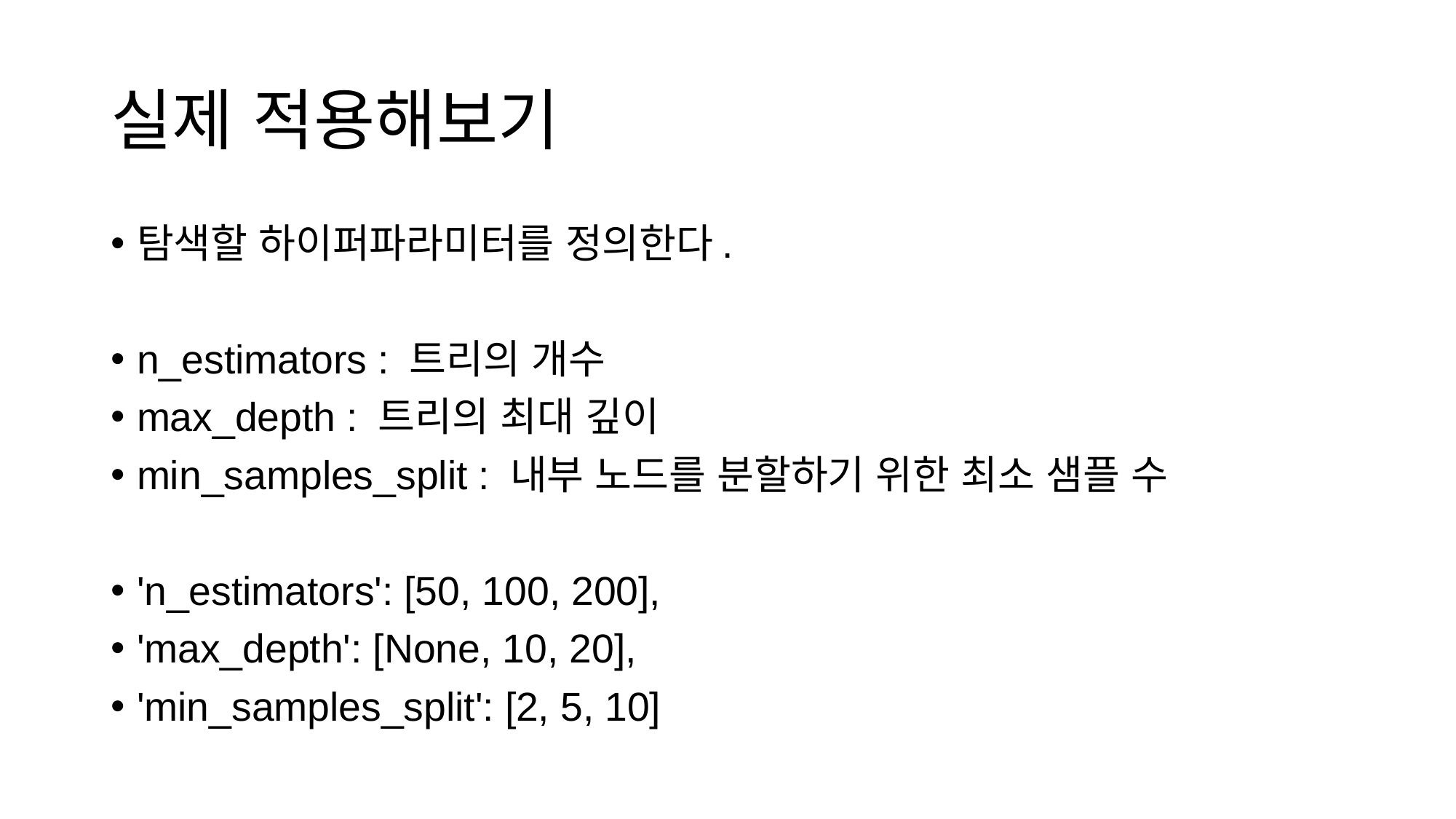

# 실제 적용해보기
탐색할 하이퍼파라미터를 정의한다.

n_estimators : 트리의 개수
max_depth : 트리의 최대 깊이
min_samples_split : 내부 노드를 분할하기 위한 최소 샘플 수

'n_estimators': [50, 100, 200],
'max_depth': [None, 10, 20],
'min_samples_split': [2, 5, 10]